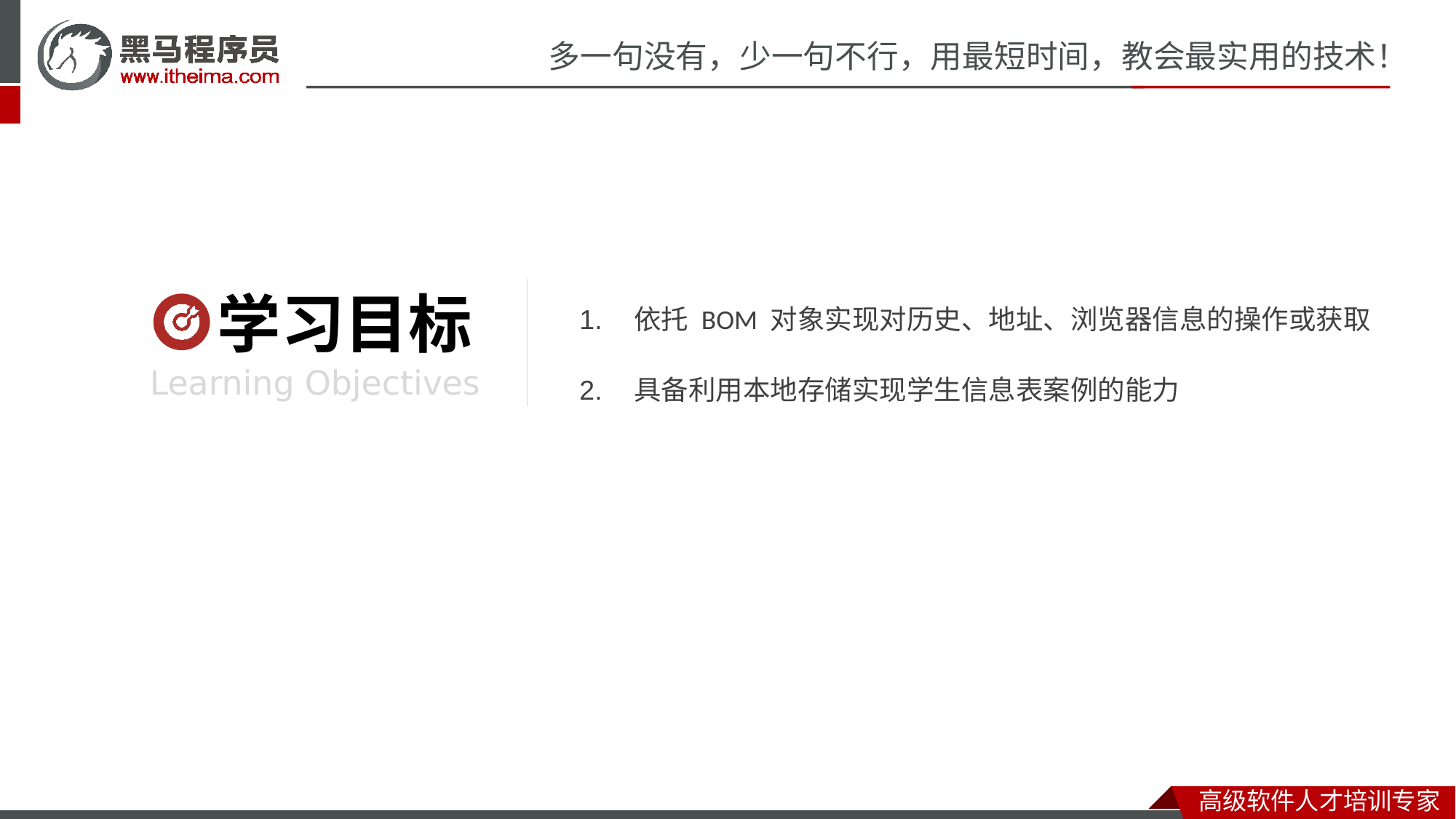

依托 BOM 对象实现对历史、地址、浏览器信息的操作或获取
具备利用本地存储实现学生信息表案例的能力